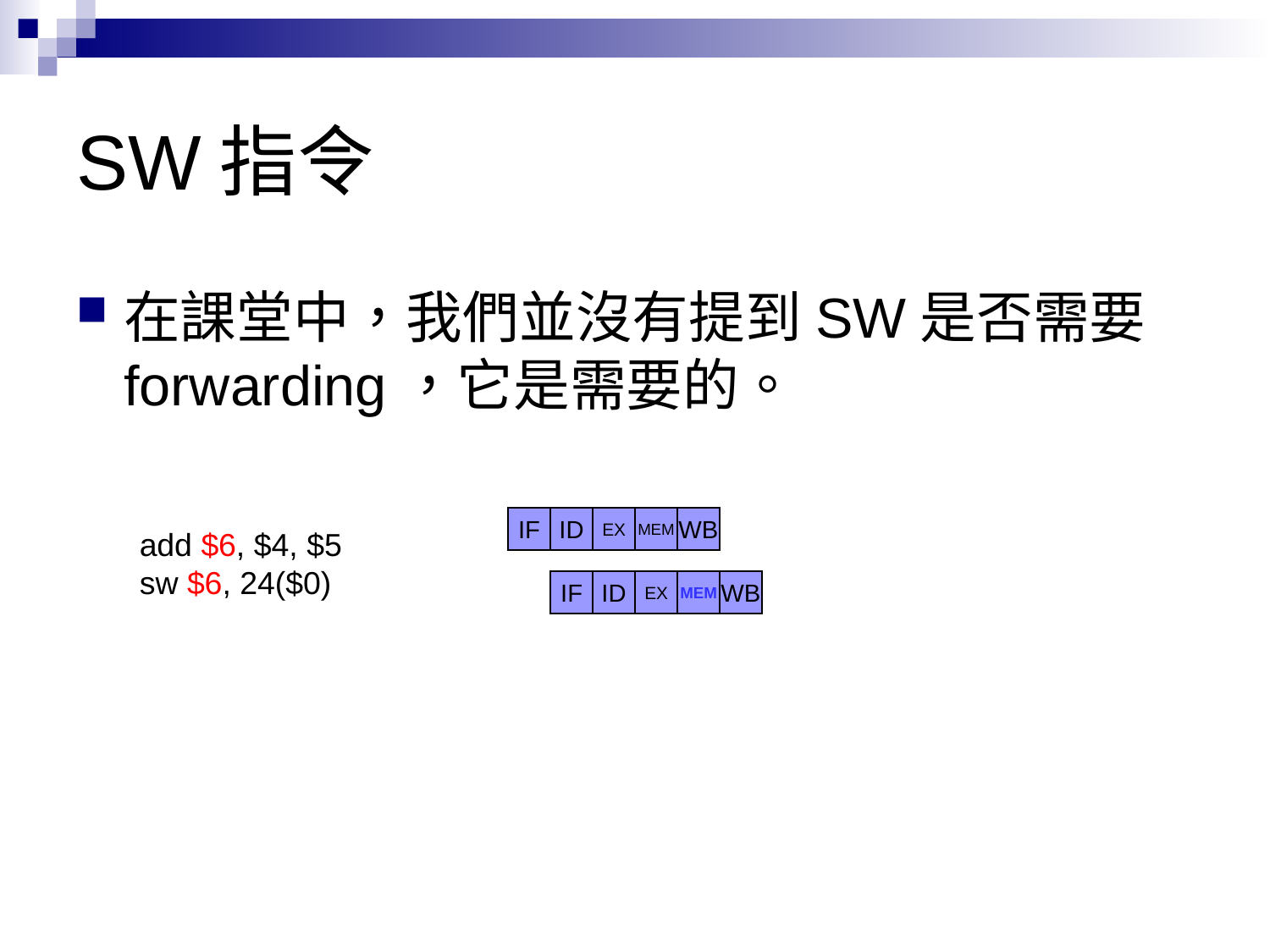

# SW指令
在課堂中，我們並沒有提到SW是否需要forwarding，它是需要的。
IF
ID
EX
MEM
WB
add $6, $4, $5
sw $6, 24($0)
IF
ID
EX
MEM
WB